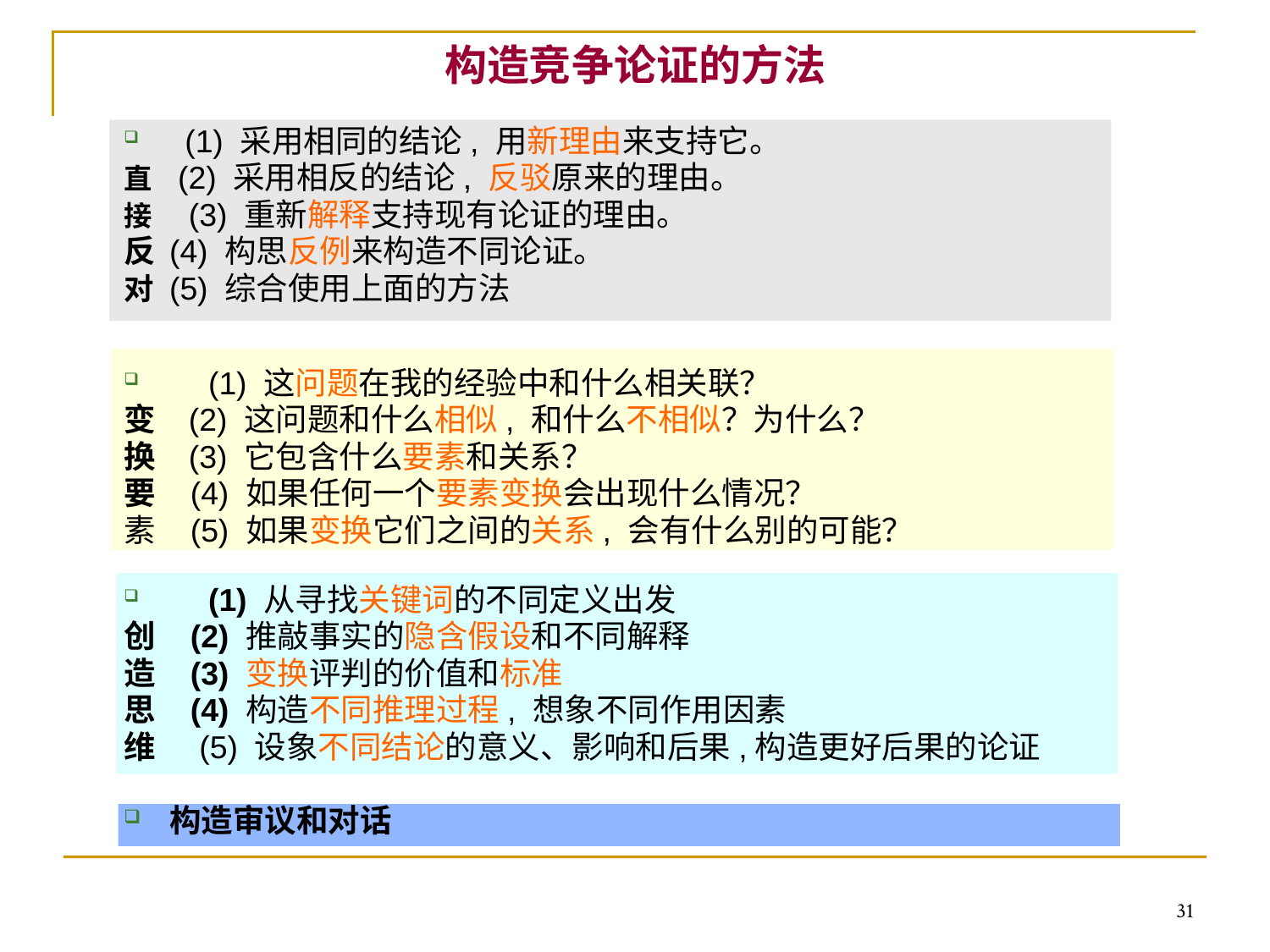

构造竞争论证的方法

  (1) 采用相同的结论, 用新理由来支持它。
直   (2) 采用相反的结论, 反驳原来的理由。
接 	  (3) 重新解释支持现有论证的理由。
反 	(4) 构思反例来构造不同论证。
对 	(5) 综合使用上面的方法

     (1) 这问题在我的经验中和什么相关联？
变 	  (2) 这问题和什么相似, 和什么不相似？为什么？
换 	  (3) 它包含什么要素和关系？
要 	  (4) 如果任何一个要素变换会出现什么情况？
素 	  (5) 如果变换它们之间的关系, 会有什么别的可能？

     (1) 从寻找关键词的不同定义出发
创 	  (2) 推敲事实的隐含假设和不同解释
造 	  (3) 变换评判的价值和标准
思 	  (4) 构造不同推理过程, 想象不同作用因素
维     (5) 设象不同结论的意义、影响和后果,构造更好后果的论证

构造审议和对话

31